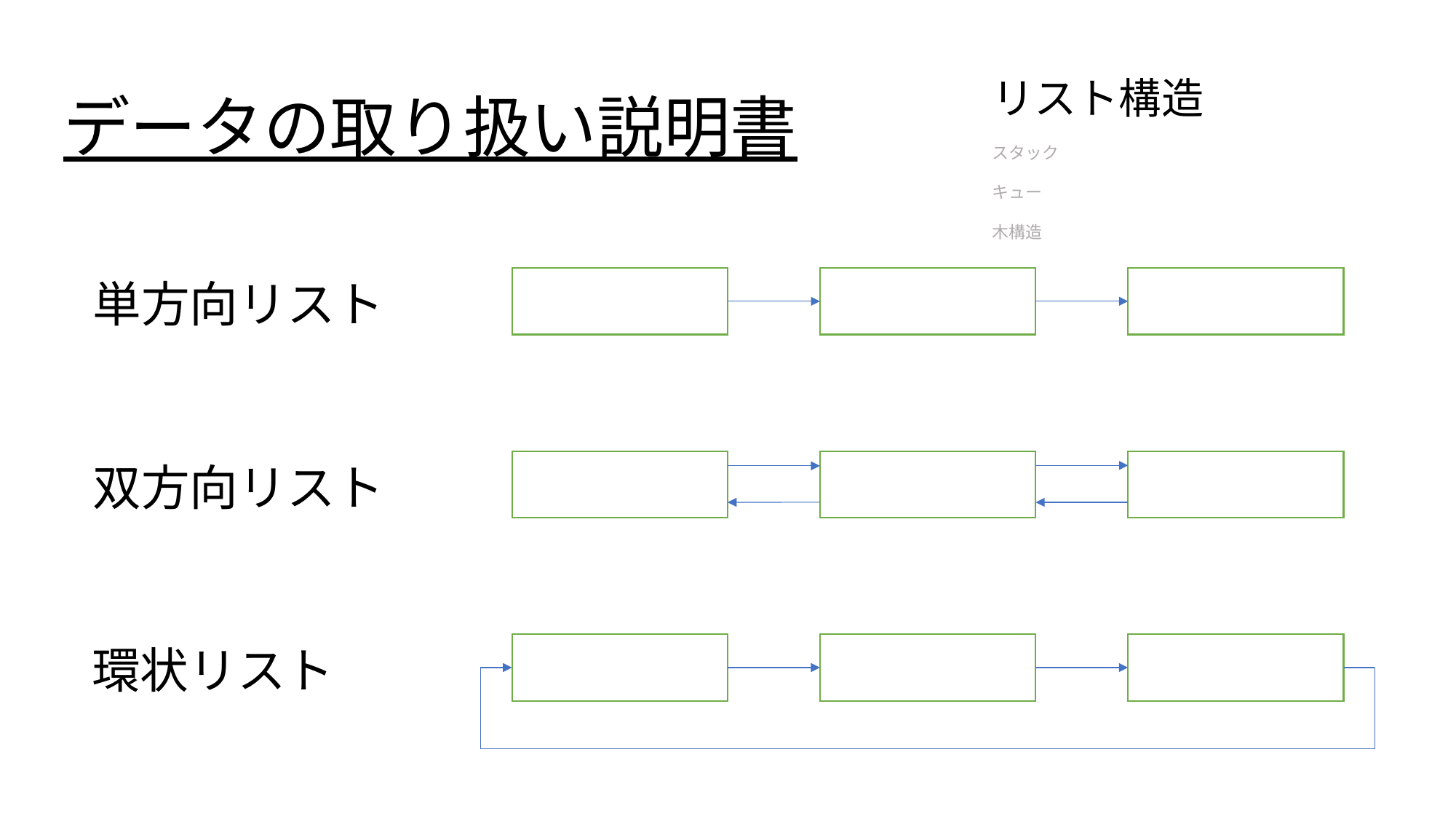

リスト構造

スタック

キュー

木構造
# データの取り扱い説明書
単方向リスト

双方向リスト
環状リスト